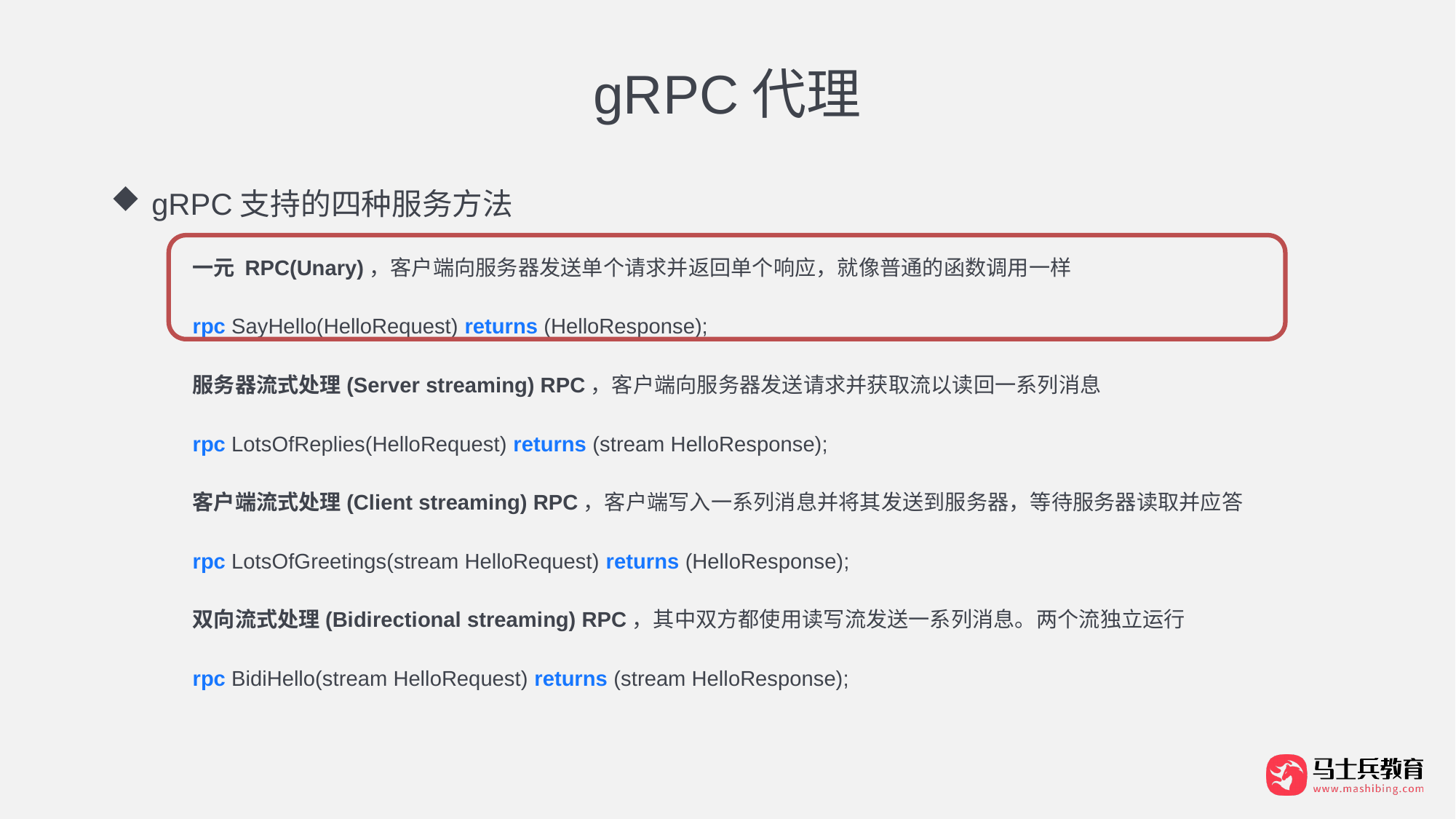

# gRPC代理
gRPC支持的四种服务方法
一元 RPC(Unary)，客户端向服务器发送单个请求并返回单个响应，就像普通的函数调用一样
rpc SayHello(HelloRequest) returns (HelloResponse);
服务器流式处理(Server streaming) RPC，客户端向服务器发送请求并获取流以读回一系列消息
rpc LotsOfReplies(HelloRequest) returns (stream HelloResponse);
客户端流式处理(Client streaming) RPC，客户端写入一系列消息并将其发送到服务器，等待服务器读取并应答
rpc LotsOfGreetings(stream HelloRequest) returns (HelloResponse);
双向流式处理(Bidirectional streaming) RPC，其中双方都使用读写流发送一系列消息。两个流独立运行
rpc BidiHello(stream HelloRequest) returns (stream HelloResponse);